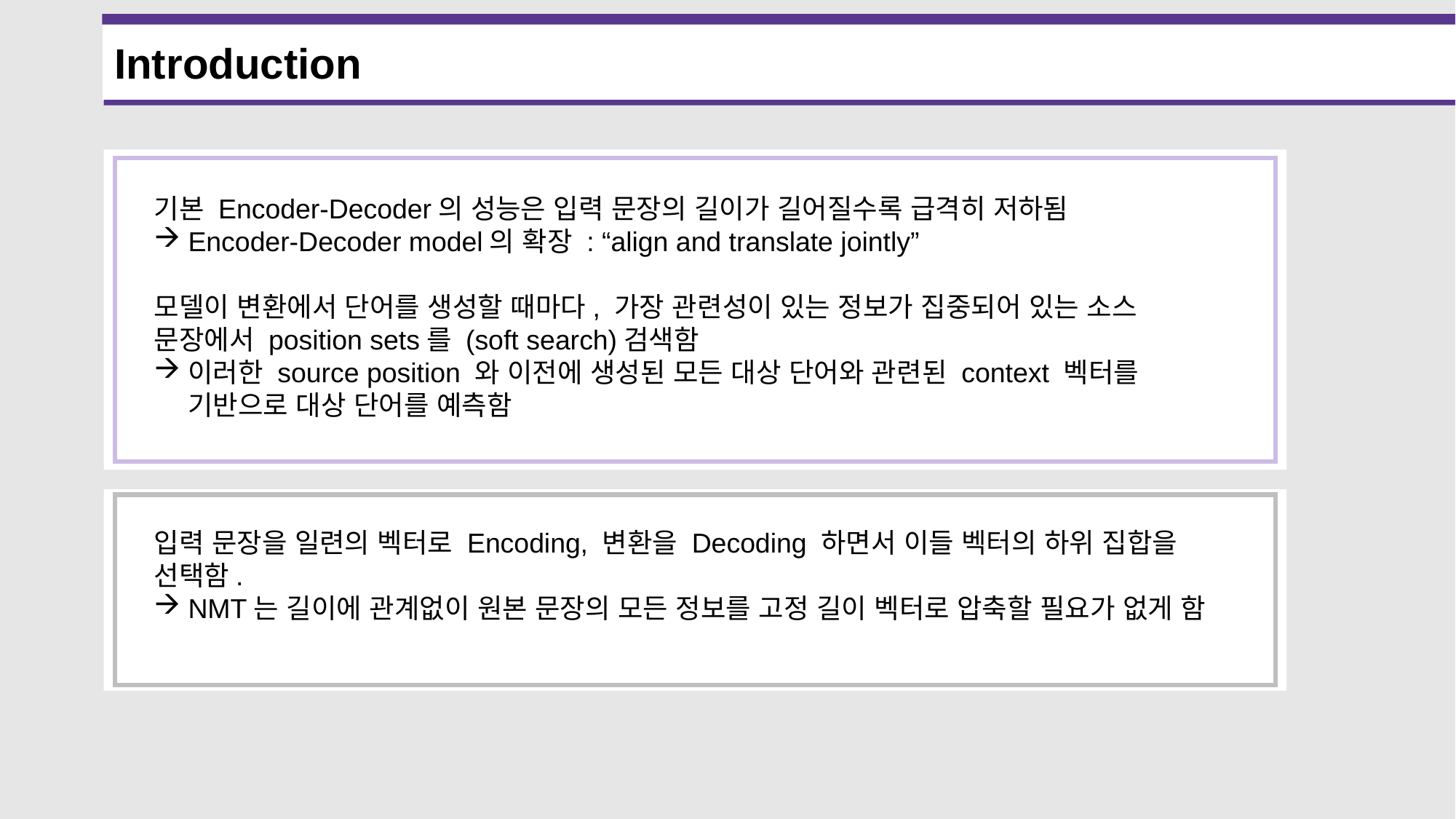

Introduction

기본 Encoder-Decoder의 성능은 입력 문장의 길이가 길어질수록 급격히 저하됨
Encoder-Decoder model의 확장 : “align and translate jointly”

모델이 변환에서 단어를 생성할 때마다, 가장 관련성이 있는 정보가 집중되어 있는 소스 문장에서 position sets를 (soft search)검색함
이러한 source position 와 이전에 생성된 모든 대상 단어와 관련된 context 벡터를 기반으로 대상 단어를 예측함

입력 문장을 일련의 벡터로 Encoding, 변환을 Decoding 하면서 이들 벡터의 하위 집합을 선택함.
NMT는 길이에 관계없이 원본 문장의 모든 정보를 고정 길이 벡터로 압축할 필요가 없게 함